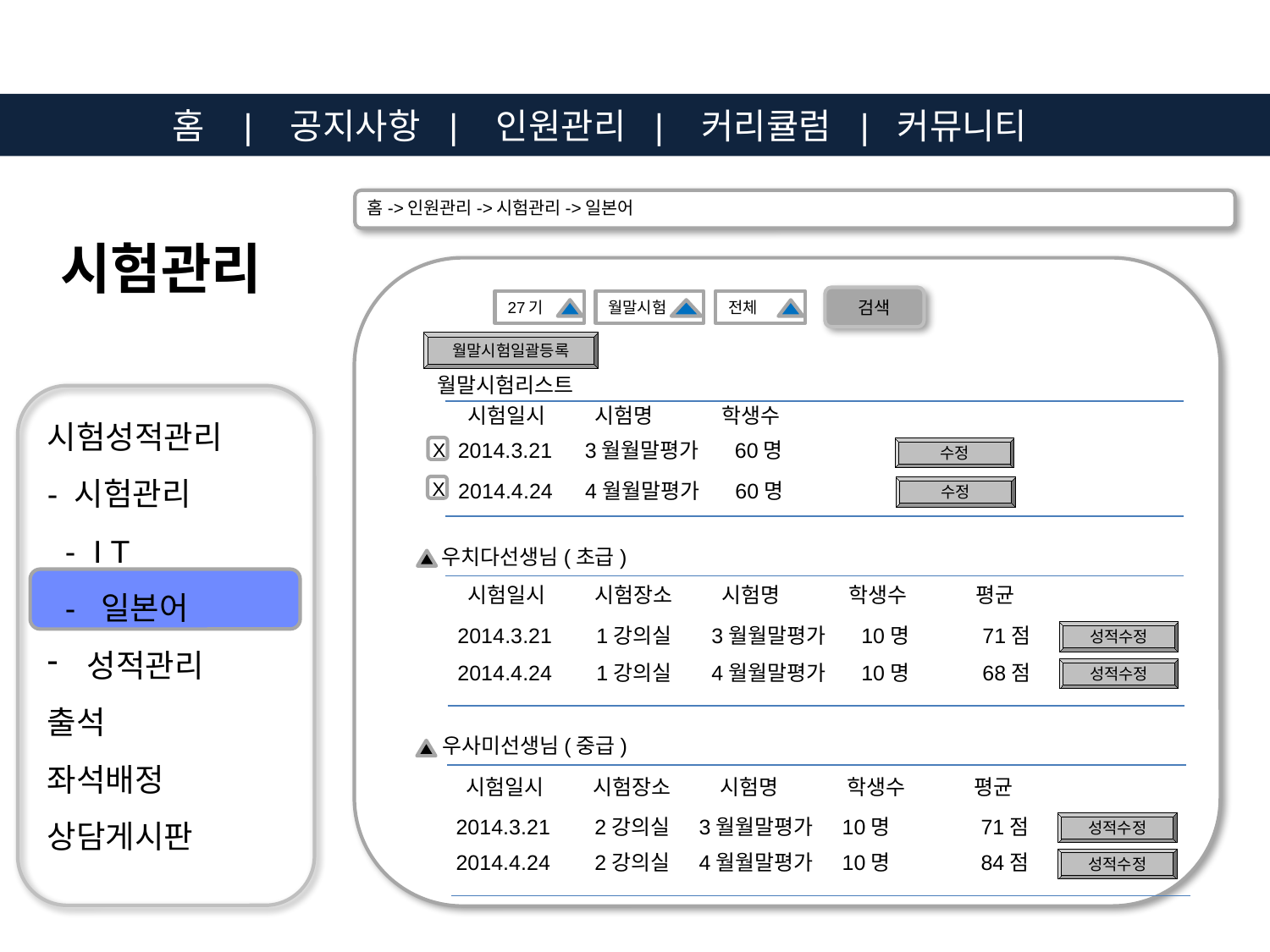

홈   |   공지사항  |   인원관리  |   커리큘럼  |  커뮤니티
홈->인원관리->시험관리->일본어

 시험관리

검색
27기

월말시험

전체

월말시험일괄등록
월말시험리스트

시험성적관리
- 시험관리
  -  I T
  -  일본어
성적관리
출석
좌석배정
상담게시판
시험일시	시험명	학생수
2014.3.21	3월월말평가	   60명
X

수정
X

2014.4.24	4월월말평가 	   60명
수정
우치다선생님(초급)

시험일시	시험장소	시험명	학생수	평균
2014.3.21	  1강의실	3월월말평가	   10명	  71점
성적수정
2014.4.24	  1강의실	4월월말평가 	   10명	  68점
성적수정
우사미선생님(중급)

시험일시	시험장소	시험명	학생수	평균
2014.3.21	  2강의실    3월월말평가    10명	  71점
성적수정
2014.4.24	  2강의실    4월월말평가    10명	  84점
성적수정